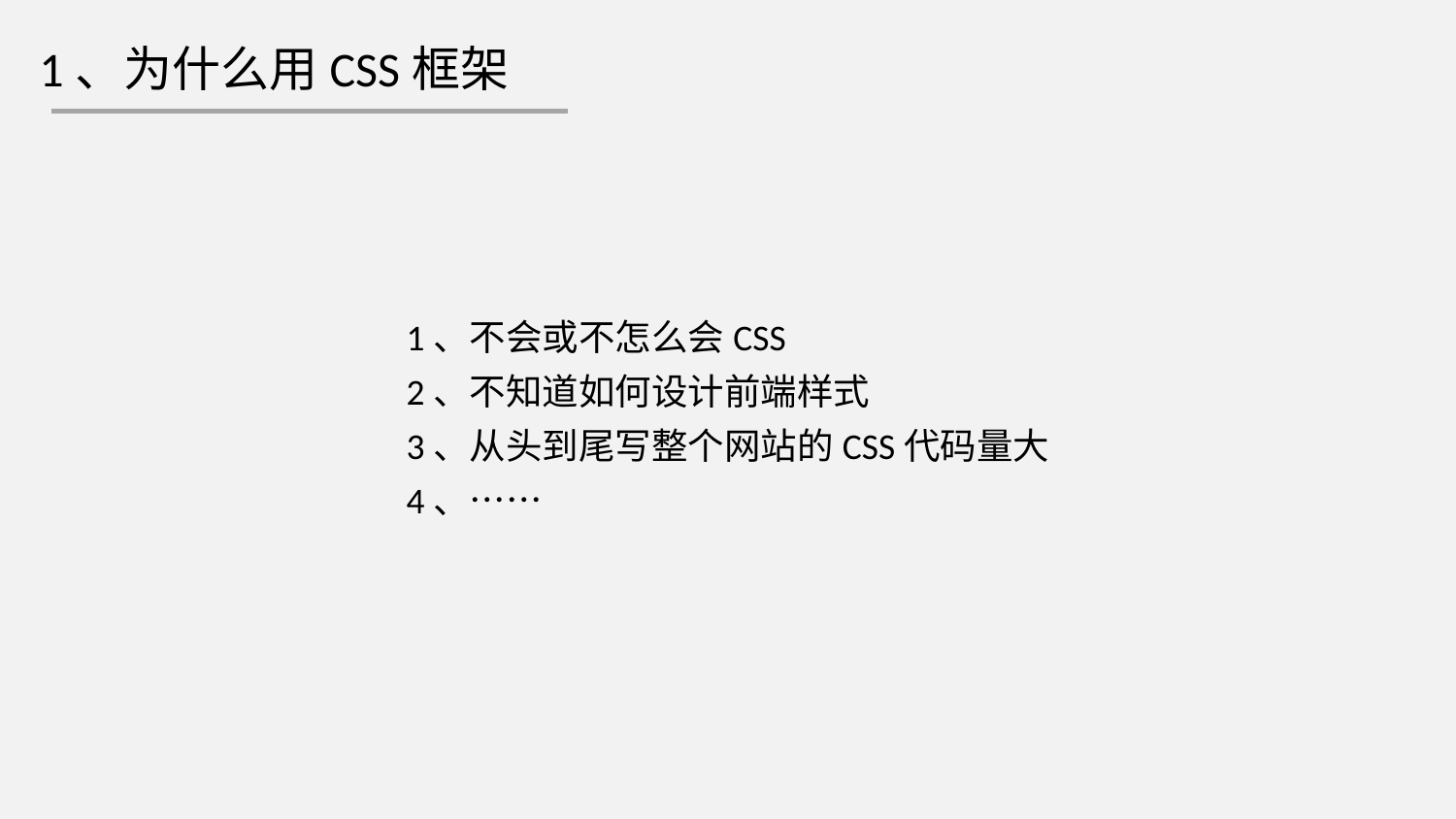

1、为什么用CSS框架
1、不会或不怎么会CSS
2、不知道如何设计前端样式
3、从头到尾写整个网站的CSS代码量大
4、……